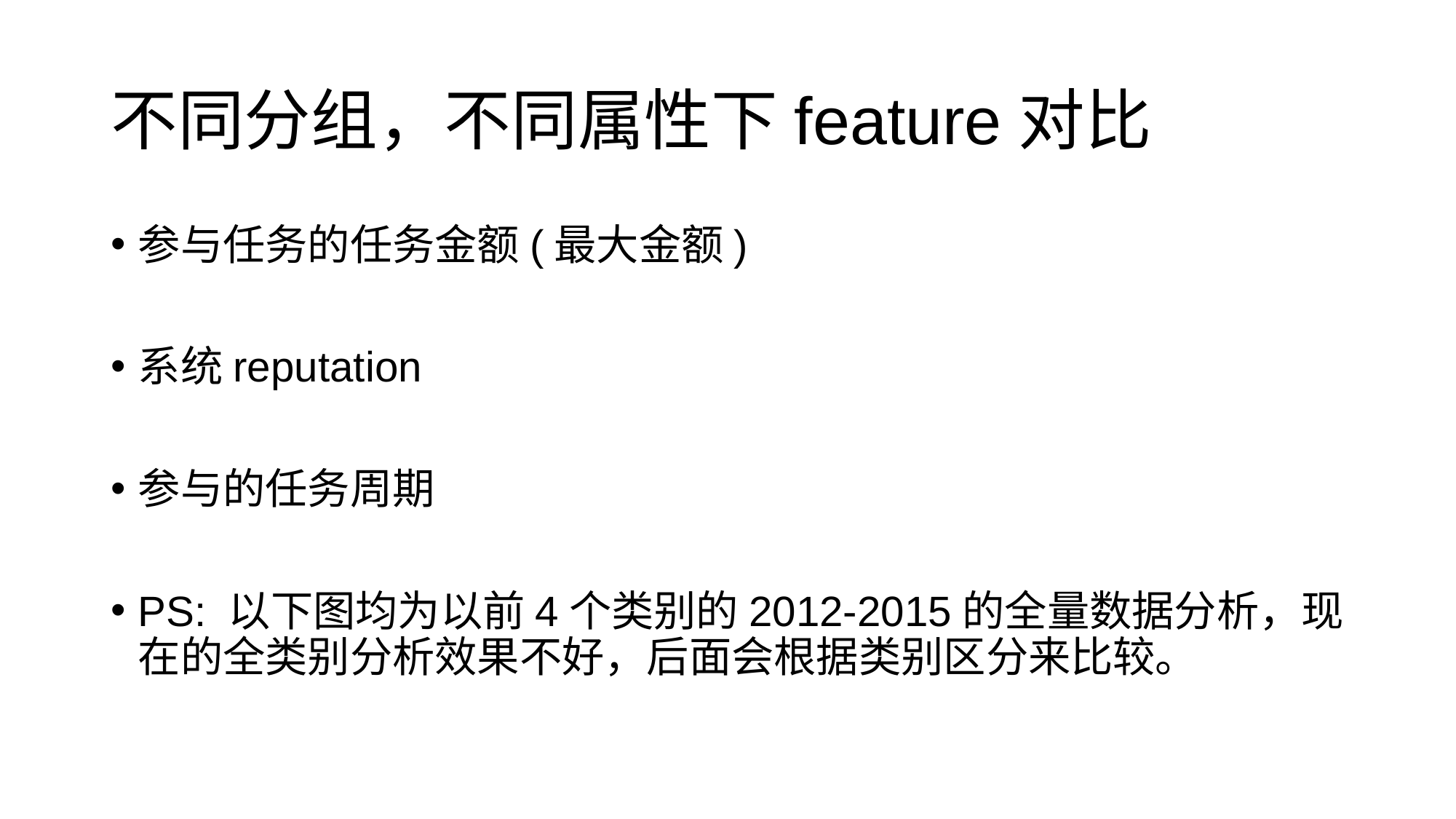

# 不同分组，不同属性下feature对比
参与任务的任务金额(最大金额)

系统reputation

参与的任务周期

PS: 以下图均为以前4个类别的2012-2015的全量数据分析，现在的全类别分析效果不好，后面会根据类别区分来比较。